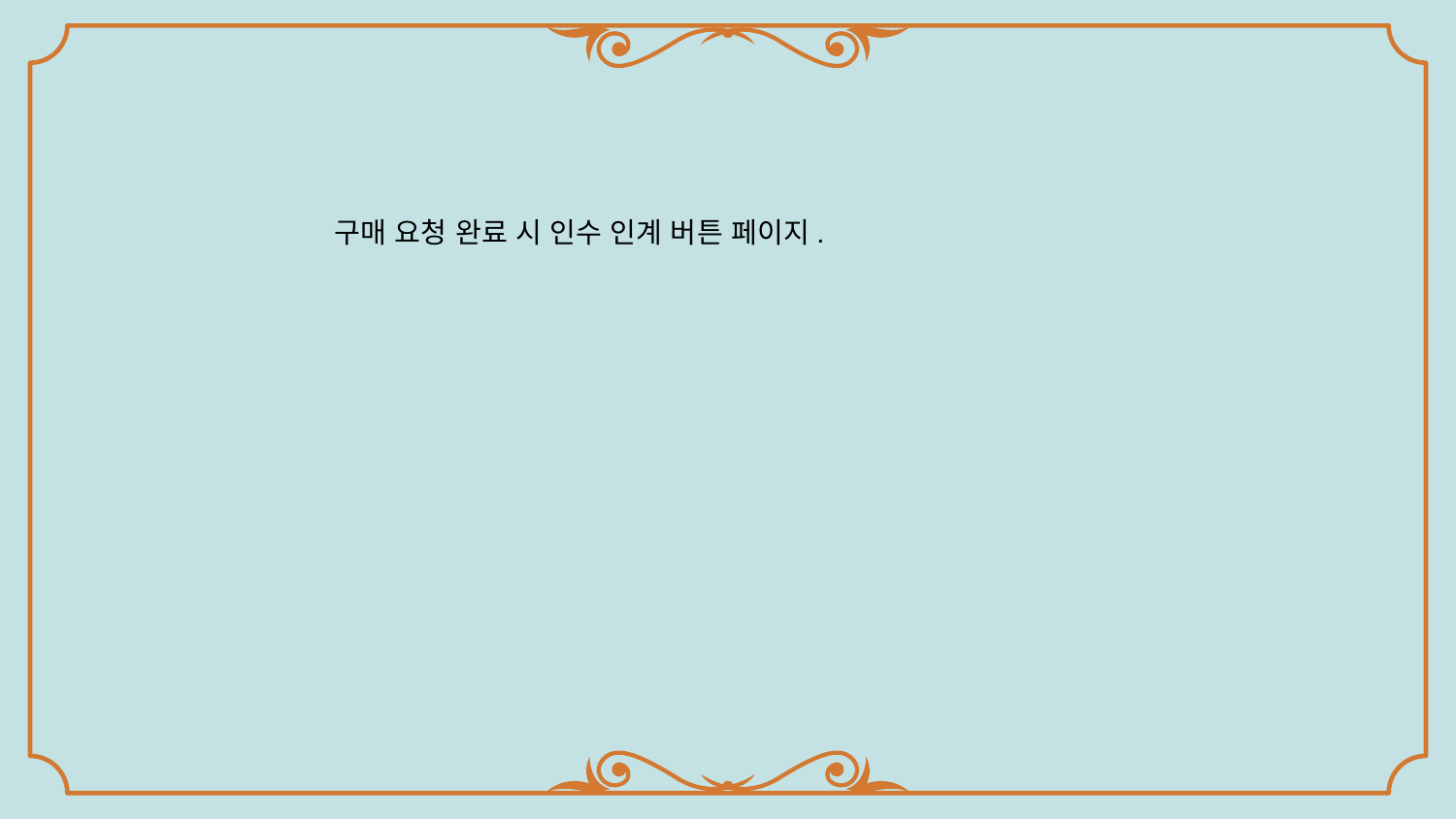

구매 요청 완료 시 인수 인계 버튼 페이지.